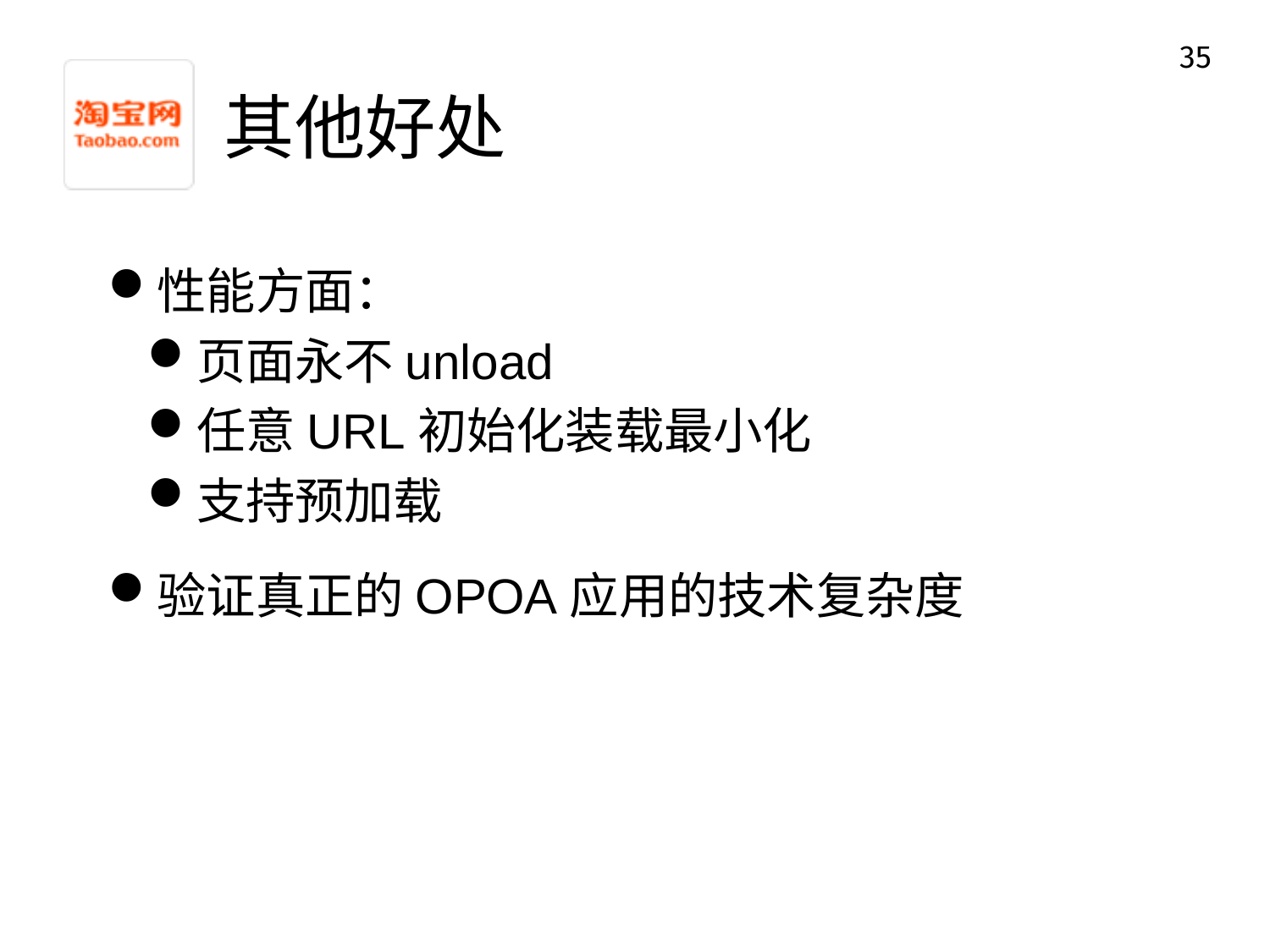

35
# 其他好处
性能方面：
页面永不unload
任意URL初始化装载最小化
支持预加载
验证真正的OPOA应用的技术复杂度